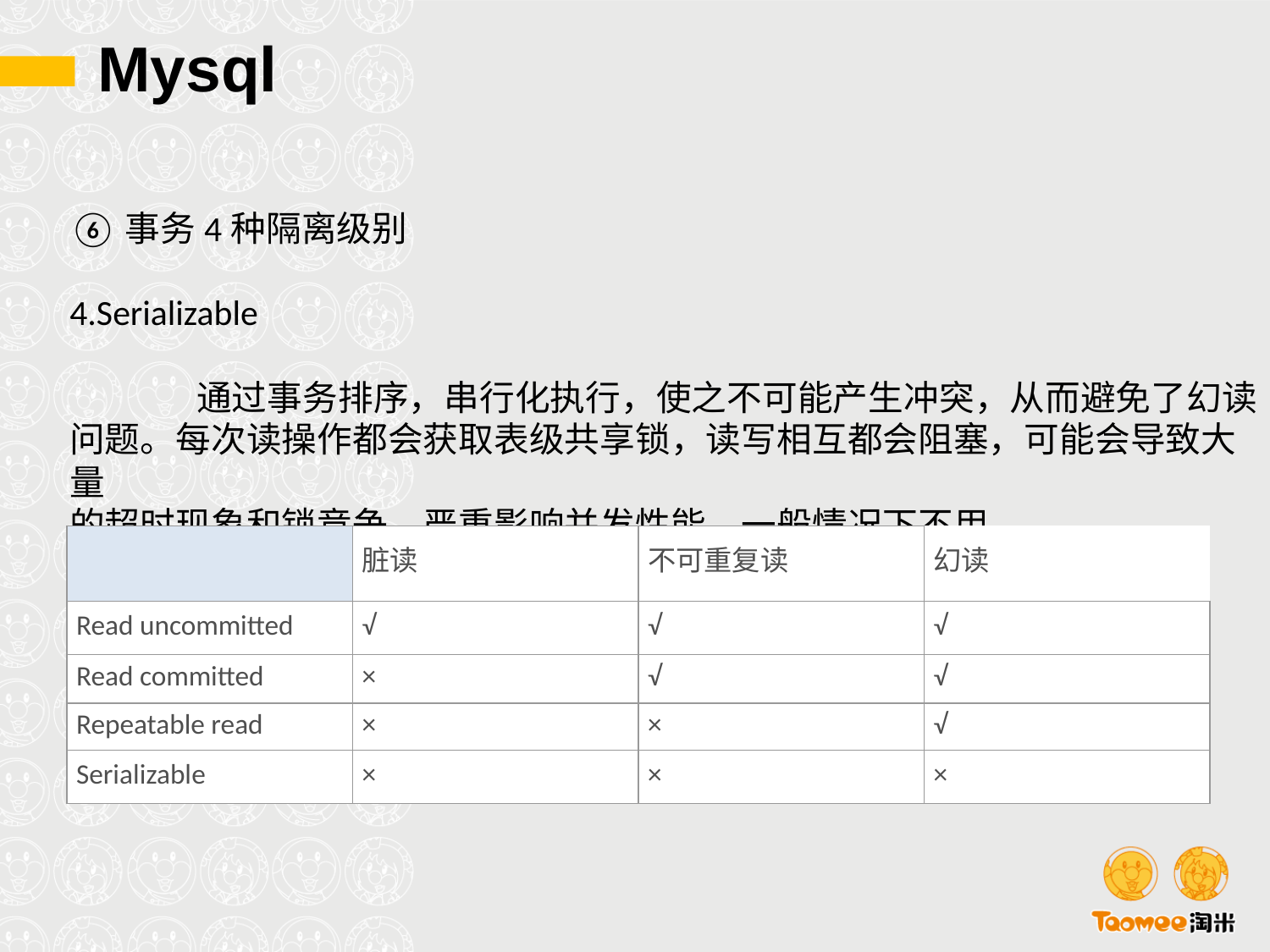

# Mysql

⑥事务4种隔离级别

4.Serializable

	通过事务排序，串行化执行，使之不可能产生冲突，从而避免了幻读
问题。每次读操作都会获取表级共享锁，读写相互都会阻塞，可能会导致大量
的超时现象和锁竞争，严重影响并发性能，一般情况下不用。

|  | 脏读 | 不可重复读 | 幻读 |
| --- | --- | --- | --- |
| Read uncommitted | √ | √ | √ |
| Read committed | × | √ | √ |
| Repeatable read | × | × | √ |
| Serializable | × | × | × |